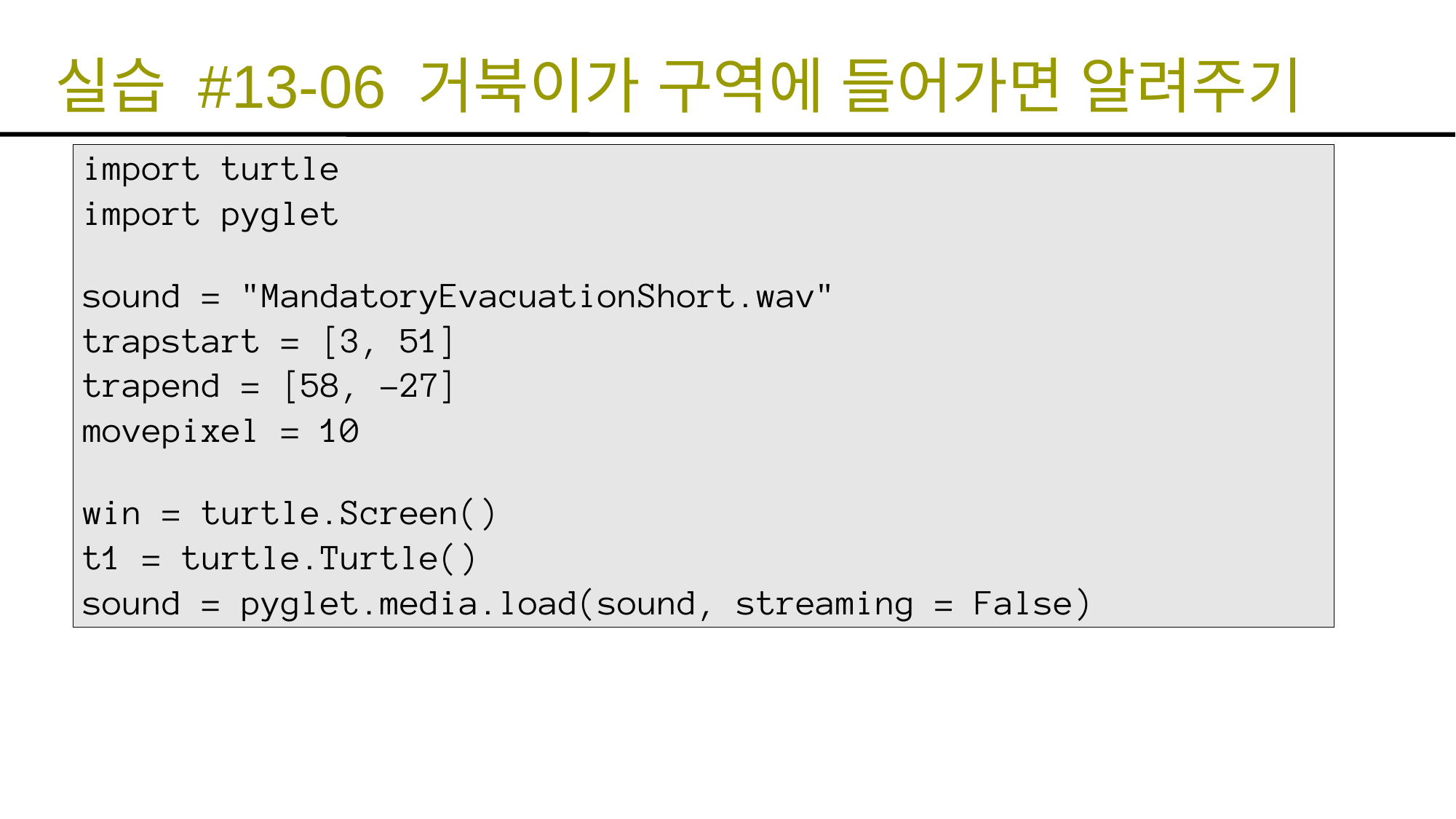

# 실습 #13-06 거북이가 구역에 들어가면 알려주기
import turtle
import pyglet
sound = "MandatoryEvacuationShort.wav"
trapstart = [3, 51]
trapend = [58, -27]
movepixel = 10
win = turtle.Screen()
t1 = turtle.Turtle()
sound = pyglet.media.load(sound, streaming = False)